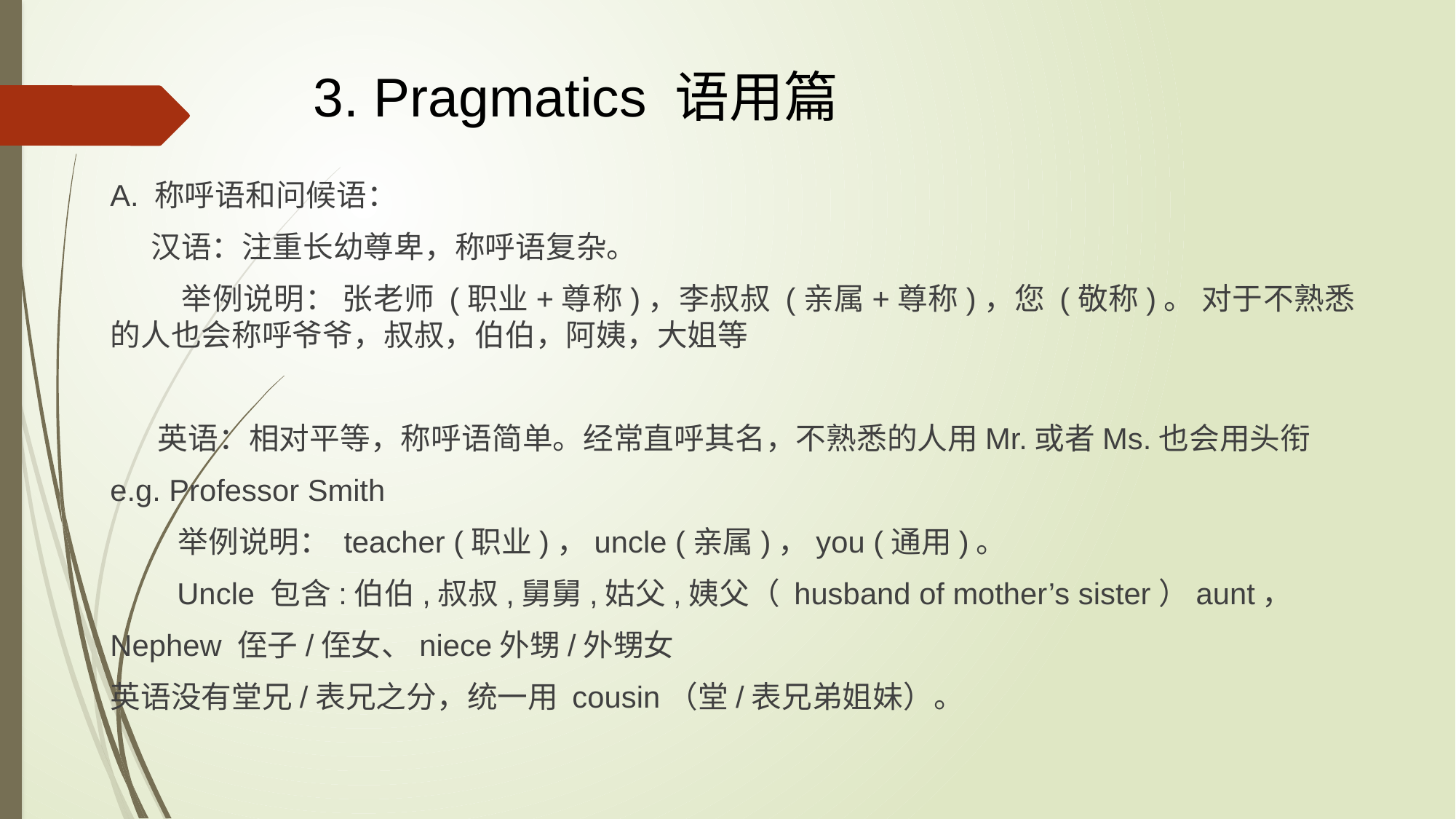

# 3. Pragmatics 语用篇

A. 称呼语和问候语：
     汉语：注重长幼尊卑，称呼语复杂。
         举例说明： 张老师 (职业+尊称)，李叔叔 (亲属+尊称)，您 (敬称)。 对于不熟悉的人也会称呼爷爷，叔叔，伯伯，阿姨，大姐等

      英语：相对平等，称呼语简单。经常直呼其名，不熟悉的人用Mr.或者Ms.也会用头衔
e.g. Professor Smith
         举例说明： teacher (职业)，uncle (亲属)，you (通用)。
        Uncle 包含:伯伯,叔叔,舅舅,姑父,姨父（ husband of mother’s sister）aunt，
Nephew 侄子/侄女、niece外甥/外甥女
英语没有堂兄/表兄之分，统一用 cousin（堂/表兄弟姐妹）。